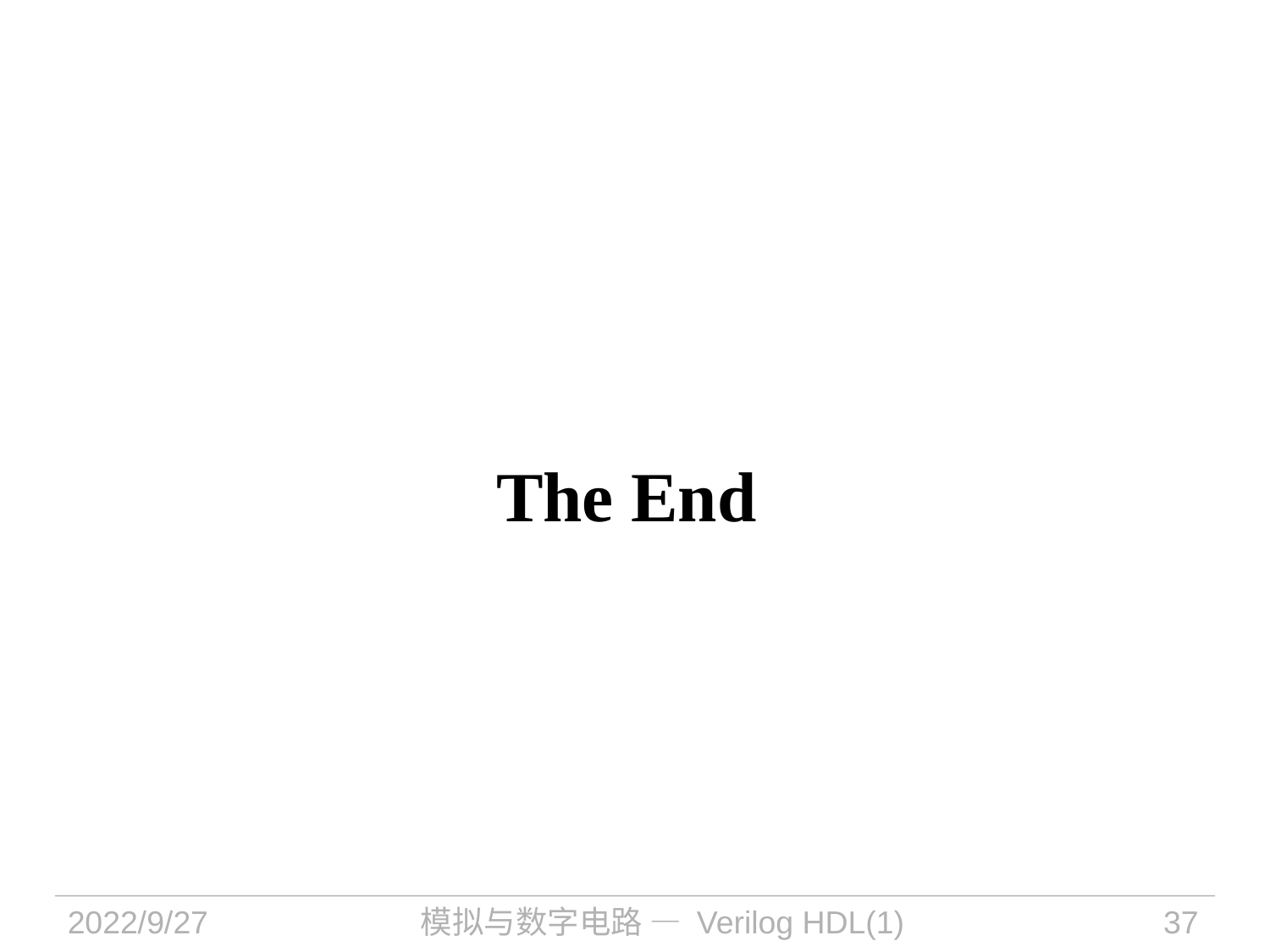

# The End
2022/9/27
模拟与数字电路 — Verilog HDL(1)
37